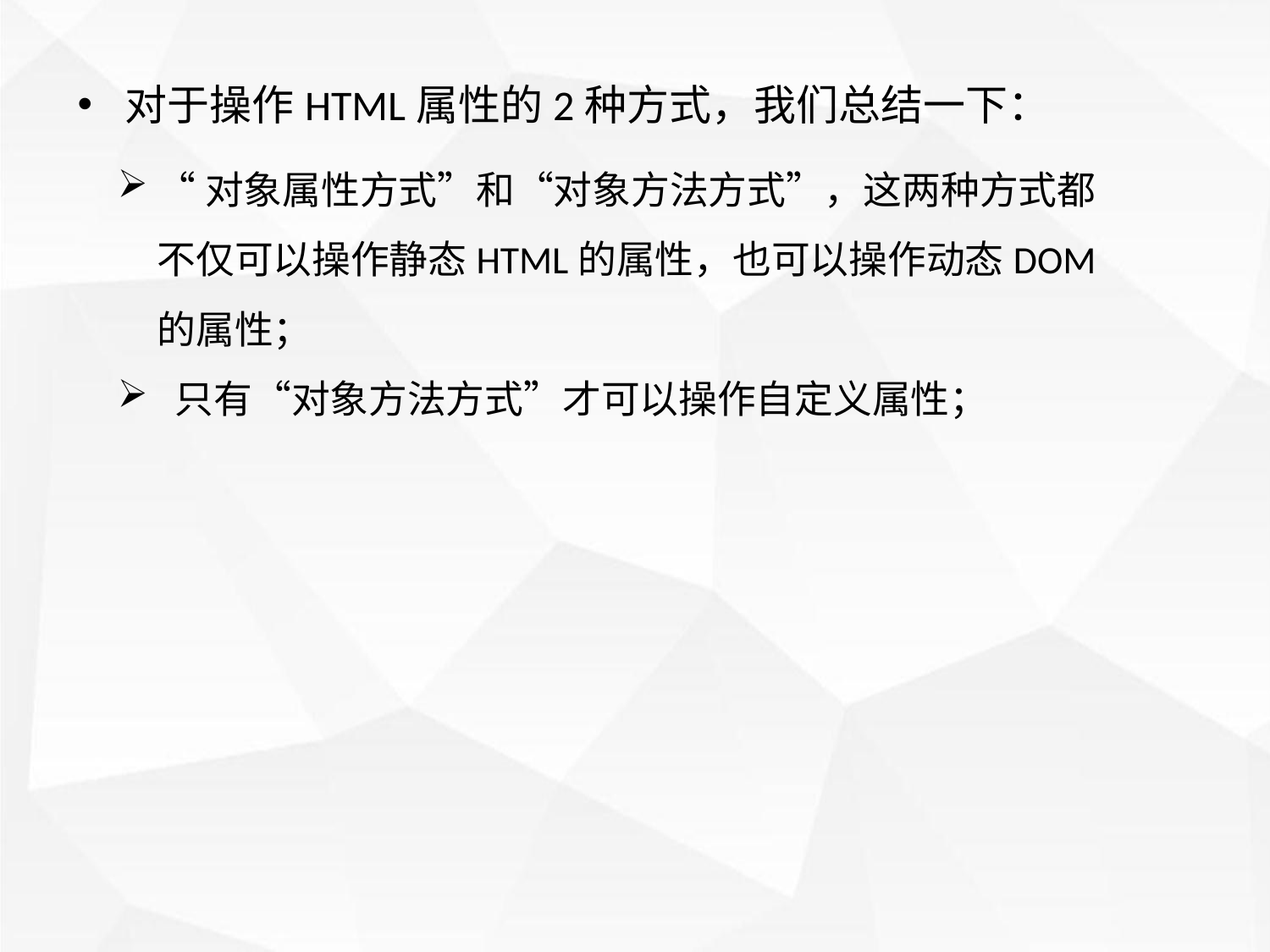

对于操作HTML属性的2种方式，我们总结一下：
“对象属性方式”和“对象方法方式”，这两种方式都不仅可以操作静态HTML的属性，也可以操作动态DOM的属性；
 只有“对象方法方式”才可以操作自定义属性；